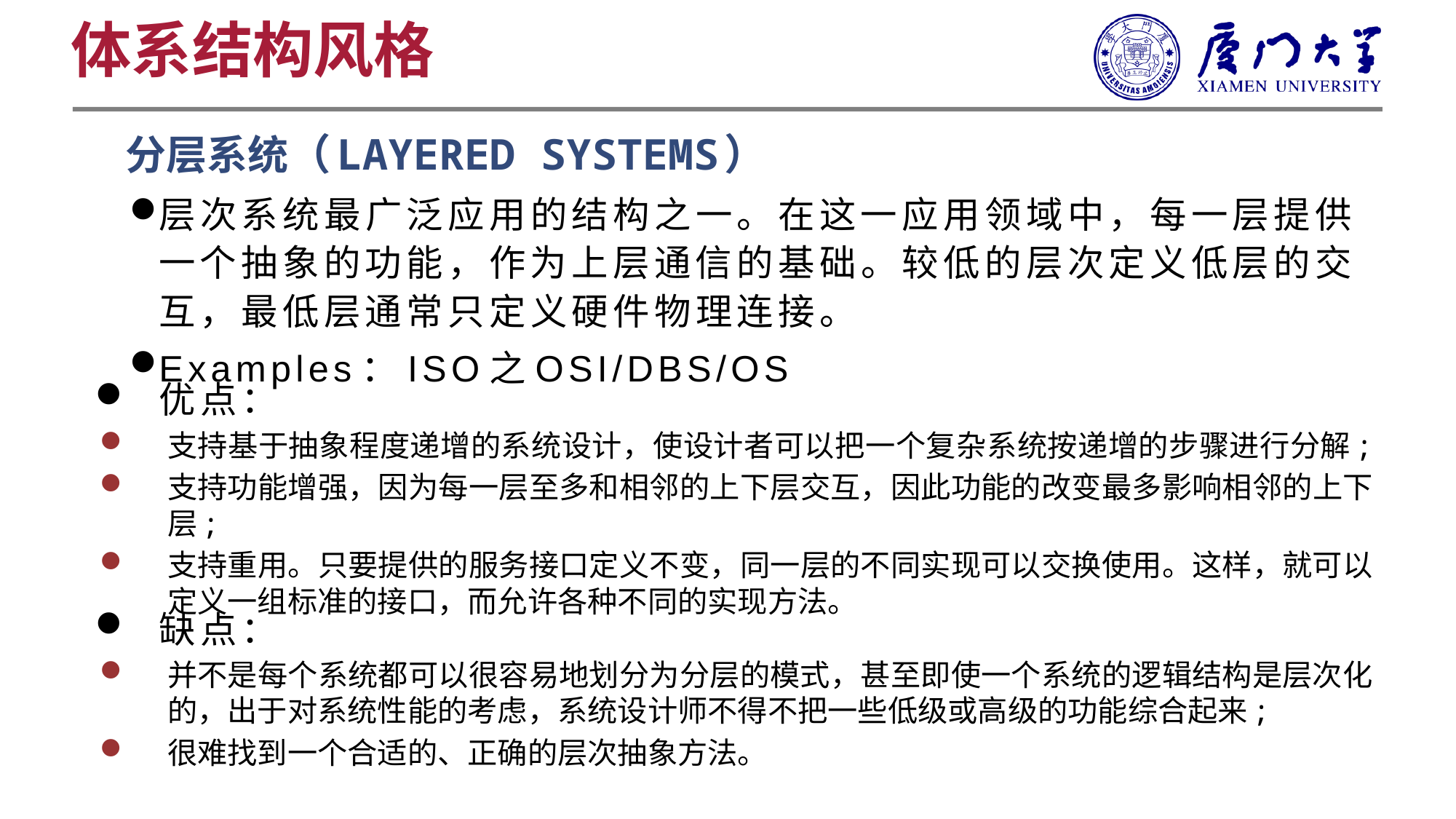

体系结构风格
分层系统（LAYERED SYSTEMS）
层次系统最广泛应用的结构之一。在这一应用领域中，每一层提供一个抽象的功能，作为上层通信的基础。较低的层次定义低层的交互，最低层通常只定义硬件物理连接。
Examples：ISO之OSI/DBS/OS
优点：
支持基于抽象程度递增的系统设计，使设计者可以把一个复杂系统按递增的步骤进行分解;
支持功能增强，因为每一层至多和相邻的上下层交互，因此功能的改变最多影响相邻的上下层;
支持重用。只要提供的服务接口定义不变，同一层的不同实现可以交换使用。这样，就可以定义一组标准的接口，而允许各种不同的实现方法。
缺点：
并不是每个系统都可以很容易地划分为分层的模式，甚至即使一个系统的逻辑结构是层次化的，出于对系统性能的考虑，系统设计师不得不把一些低级或高级的功能综合起来;
很难找到一个合适的、正确的层次抽象方法。